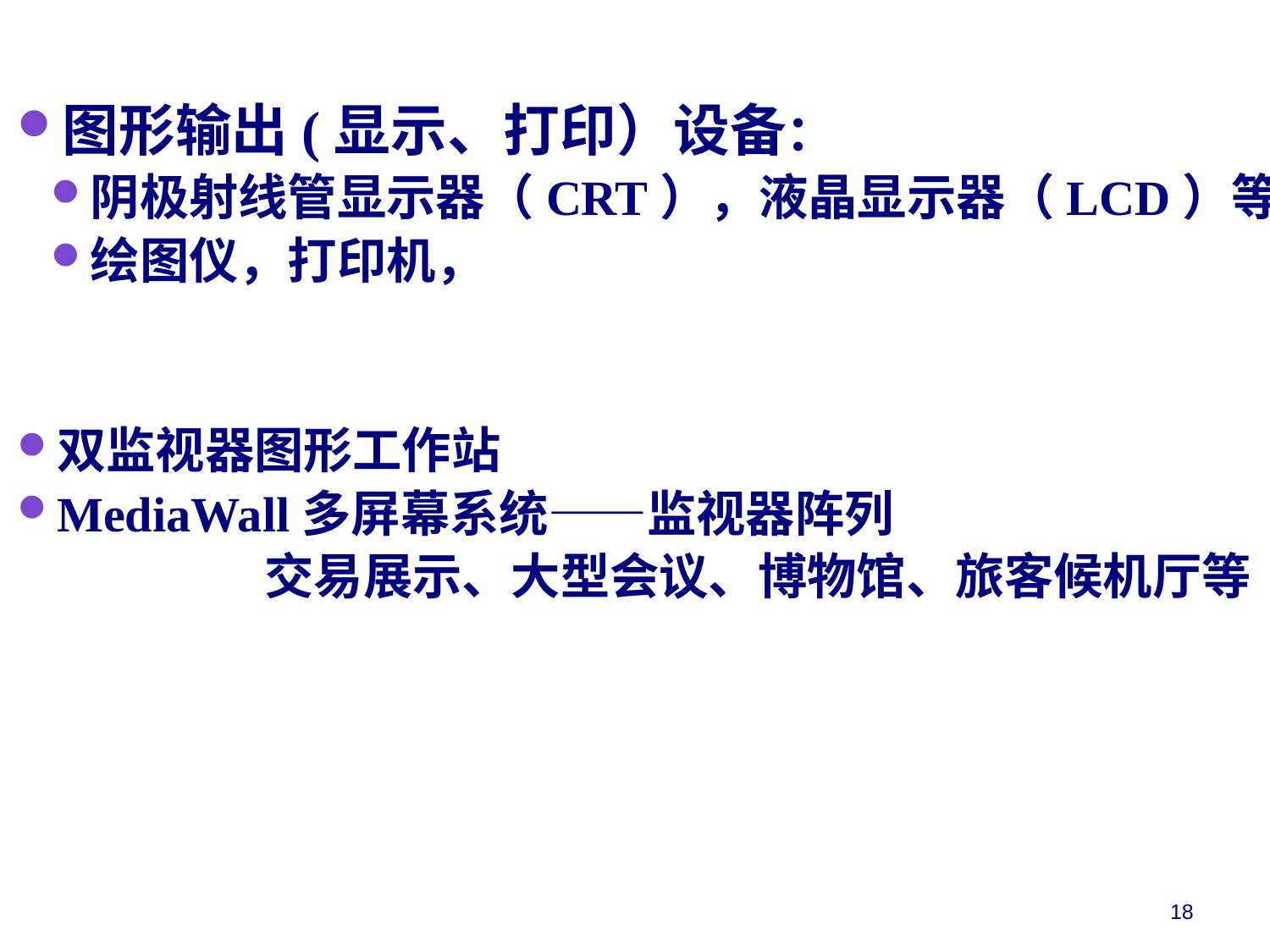

图形输出(显示、打印）设备：
阴极射线管显示器（CRT），液晶显示器（LCD）等
绘图仪，打印机，

双监视器图形工作站
MediaWall多屏幕系统——监视器阵列
                     交易展示、大型会议、博物馆、旅客候机厅等

18